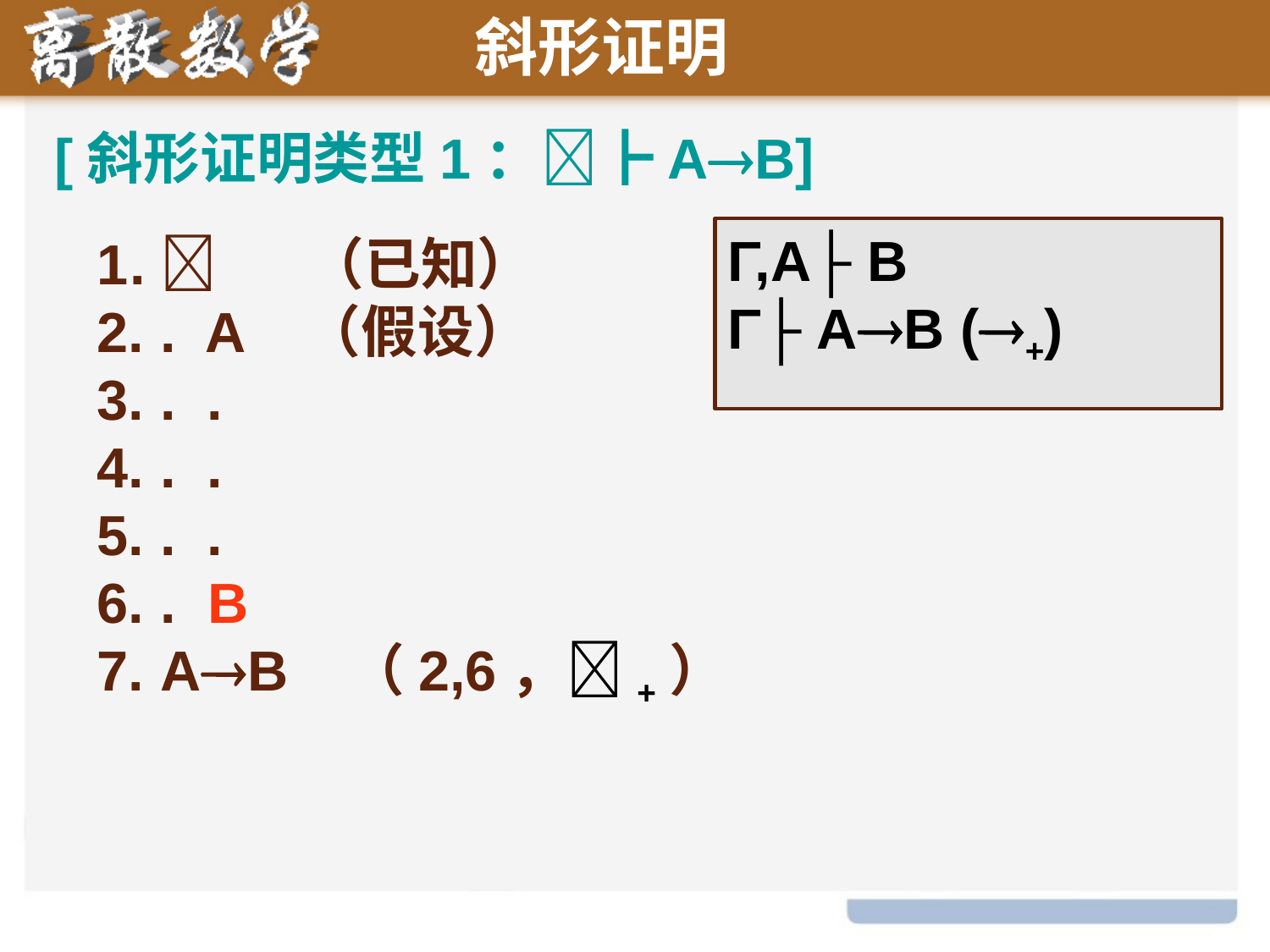

斜形证明
[斜形证明类型1：Γ┣A→B]
Γ,A├ B
Γ├ A→B (→+)
Γ      （已知）
.  A   （假设）
.  .
.  .
.  .
.  B
A→B   （2,6，→+）